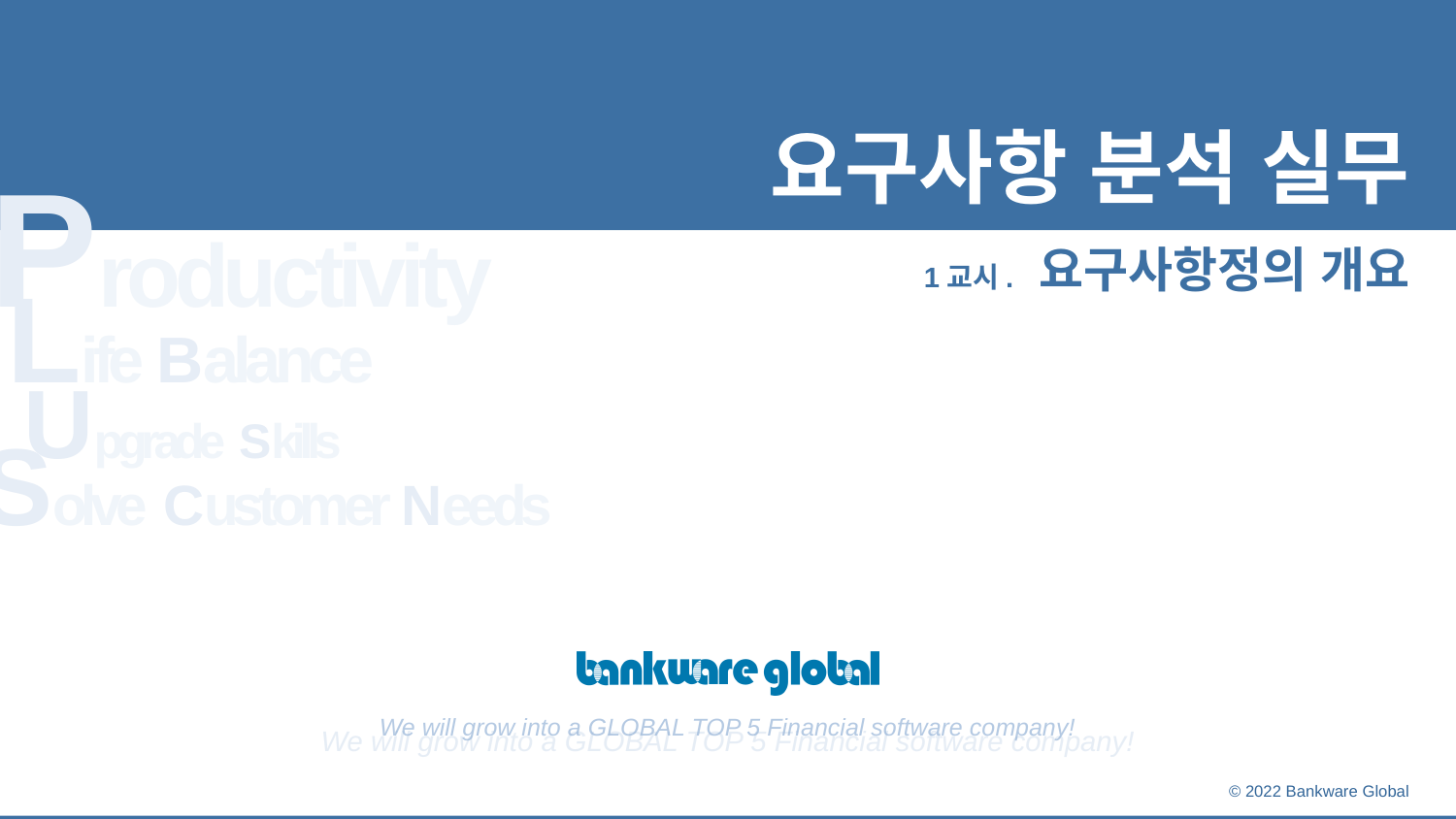

# 요구사항 분석 실무
1교시. 요구사항정의 개요